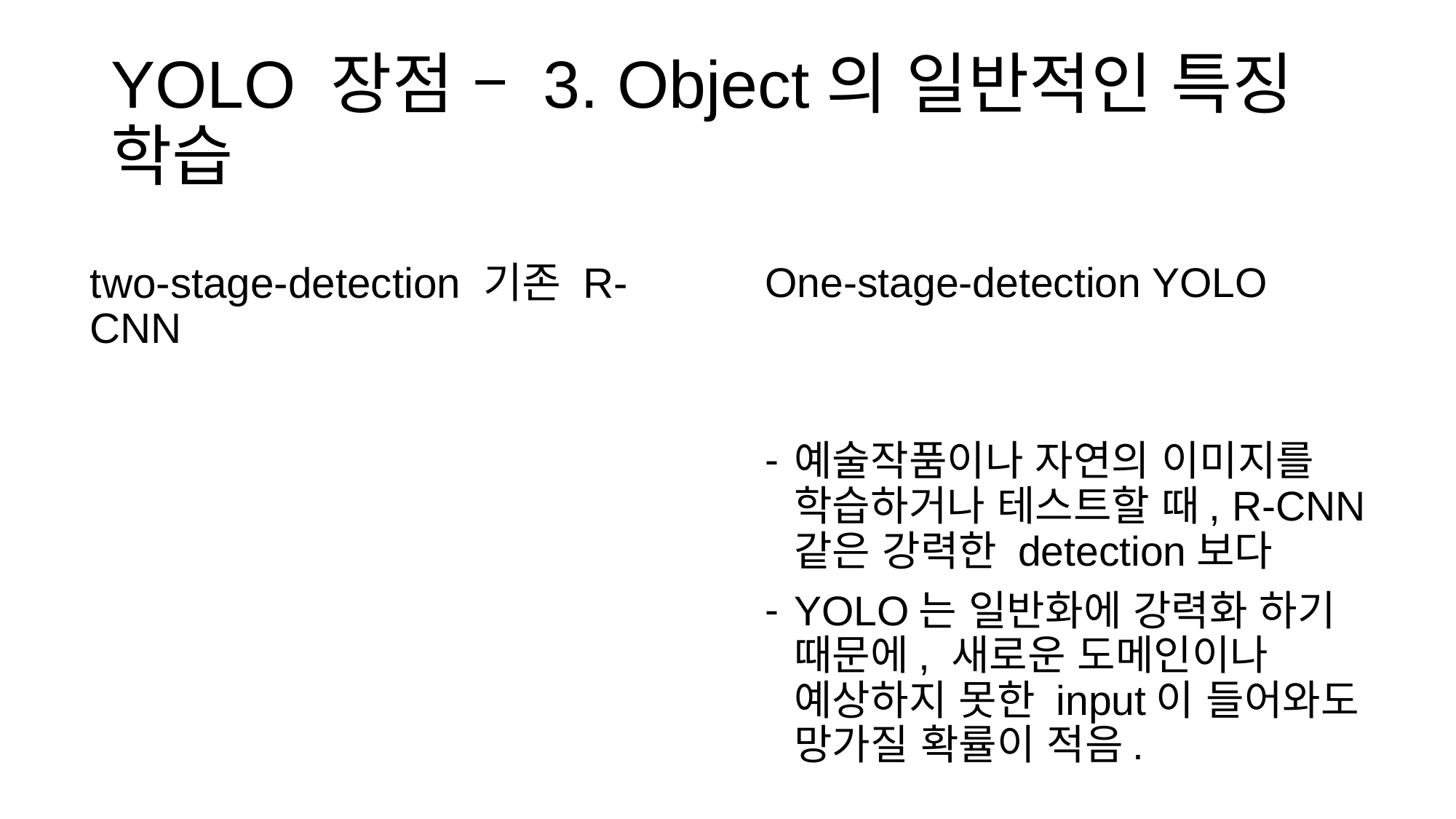

# YOLO 장점 – 3. Object의 일반적인 특징 학습
two-stage-detection 기존 R-CNN

One-stage-detection YOLO

예술작품이나 자연의 이미지를 학습하거나 테스트할 때, R-CNN같은 강력한 detection보다
YOLO는 일반화에 강력화 하기 때문에, 새로운 도메인이나 예상하지 못한 input이 들어와도 망가질 확률이 적음.